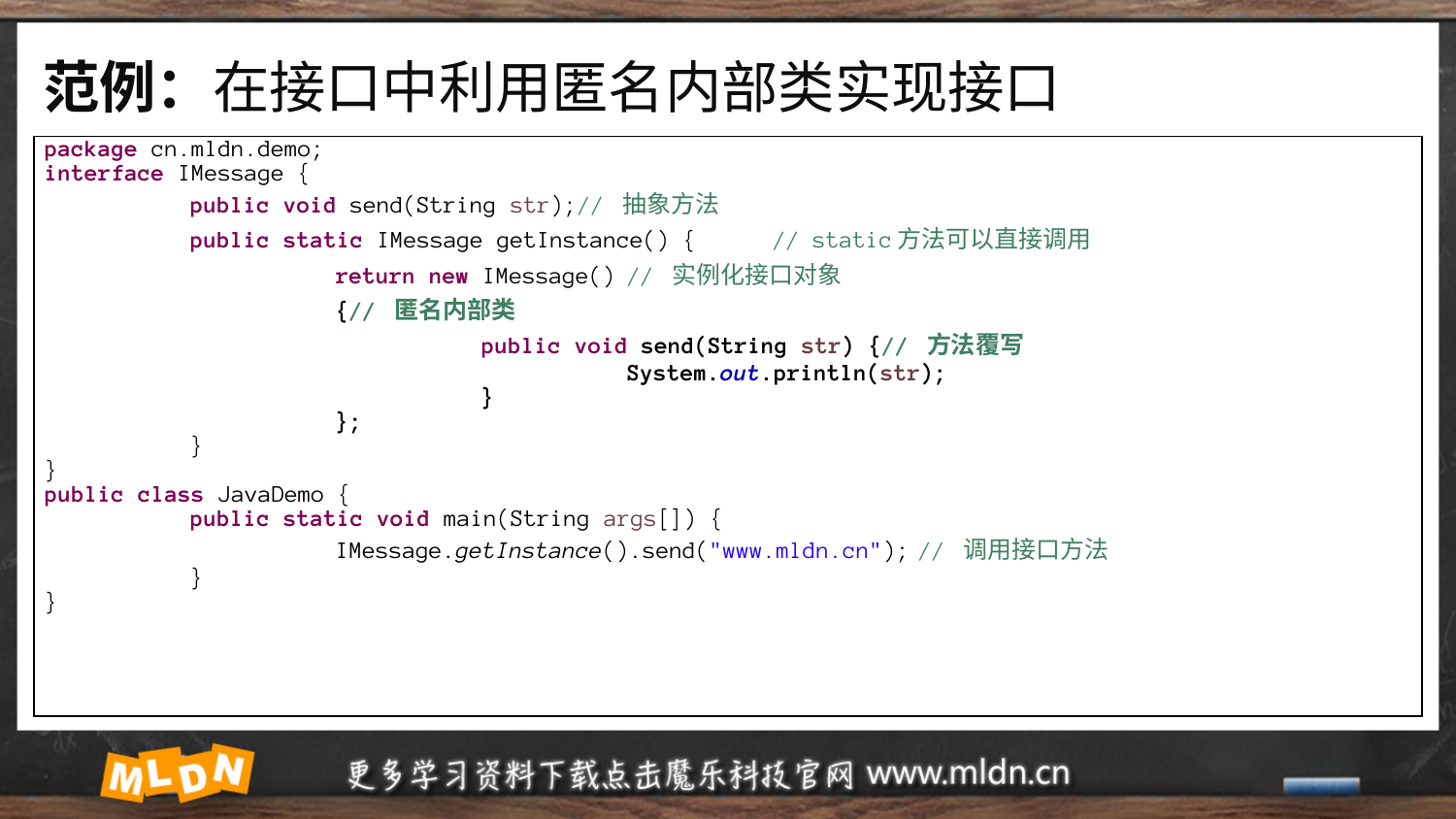

# 范例：在接口中利用匿名内部类实现接口
| package cn.mldn.demo; interface IMessage { public void send(String str);// 抽象方法 public static IMessage getInstance() { // static方法可以直接调用 return new IMessage() // 实例化接口对象 {// 匿名内部类 public void send(String str) {// 方法覆写 System.out.println(str); } }; } } public class JavaDemo { public static void main(String args[]) { IMessage.getInstance().send("www.mldn.cn"); // 调用接口方法 } } |
| --- |